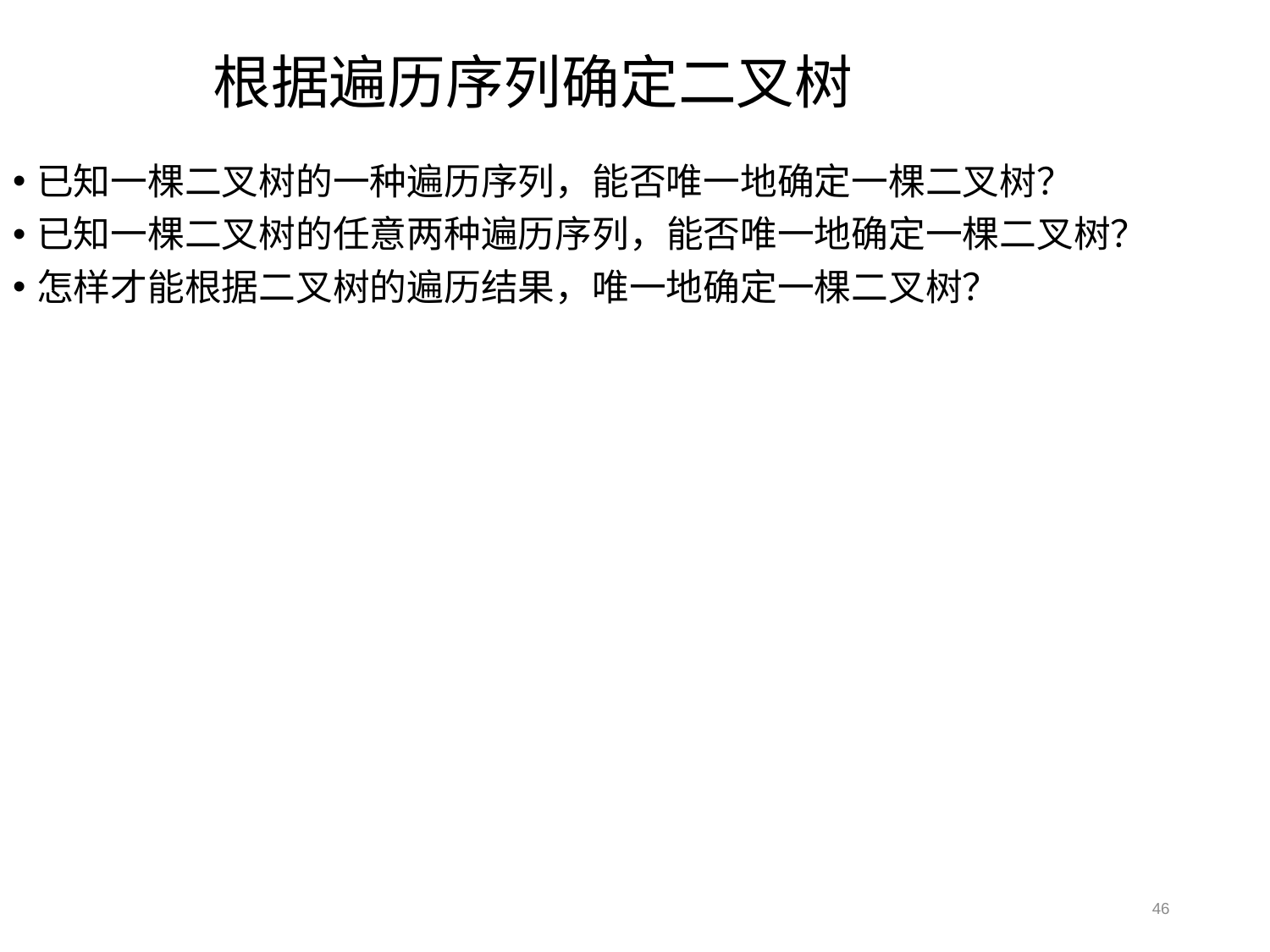

根据遍历序列确定二叉树
已知一棵二叉树的一种遍历序列，能否唯一地确定一棵二叉树？
已知一棵二叉树的任意两种遍历序列，能否唯一地确定一棵二叉树？
怎样才能根据二叉树的遍历结果，唯一地确定一棵二叉树？
46